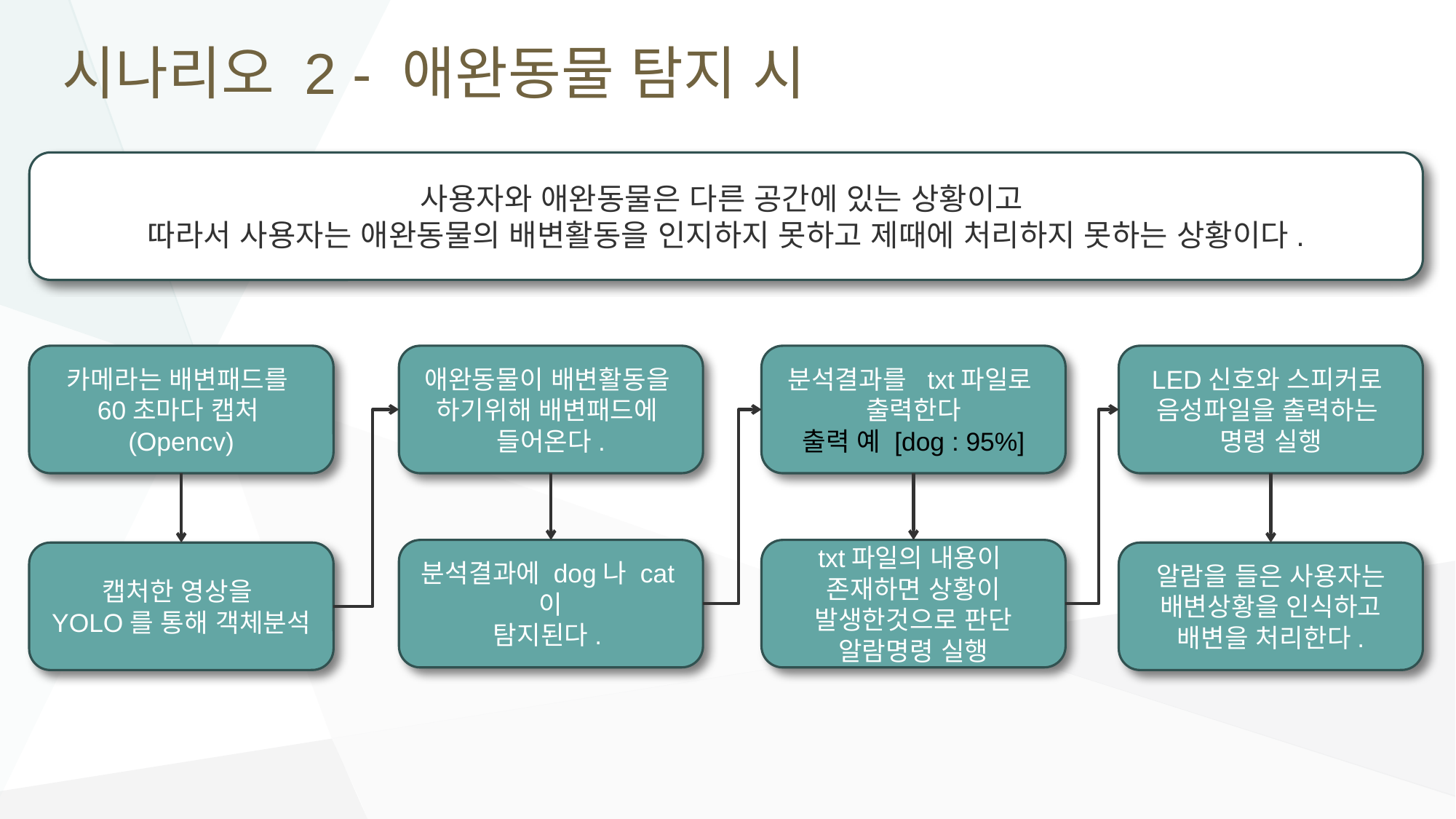

# 시나리오 2 - 애완동물 탐지 시
사용자와 애완동물은 다른 공간에 있는 상황이고
따라서 사용자는 애완동물의 배변활동을 인지하지 못하고 제때에 처리하지 못하는 상황이다.
카메라는 배변패드를
60초마다 캡처(Opencv)
애완동물이 배변활동을
하기위해 배변패드에
들어온다.
분석결과를  txt파일로
출력한다
출력 예 [dog : 95%]
LED신호와 스피커로
음성파일을 출력하는
명령 실행
분석결과에 dog나 cat이
탐지된다.
txt파일의 내용이
존재하면 상황이 발생한것으로 판단 알람명령 실행
캡처한 영상을
YOLO를 통해 객체분석
알람을 들은 사용자는
배변상황을 인식하고
배변을 처리한다.